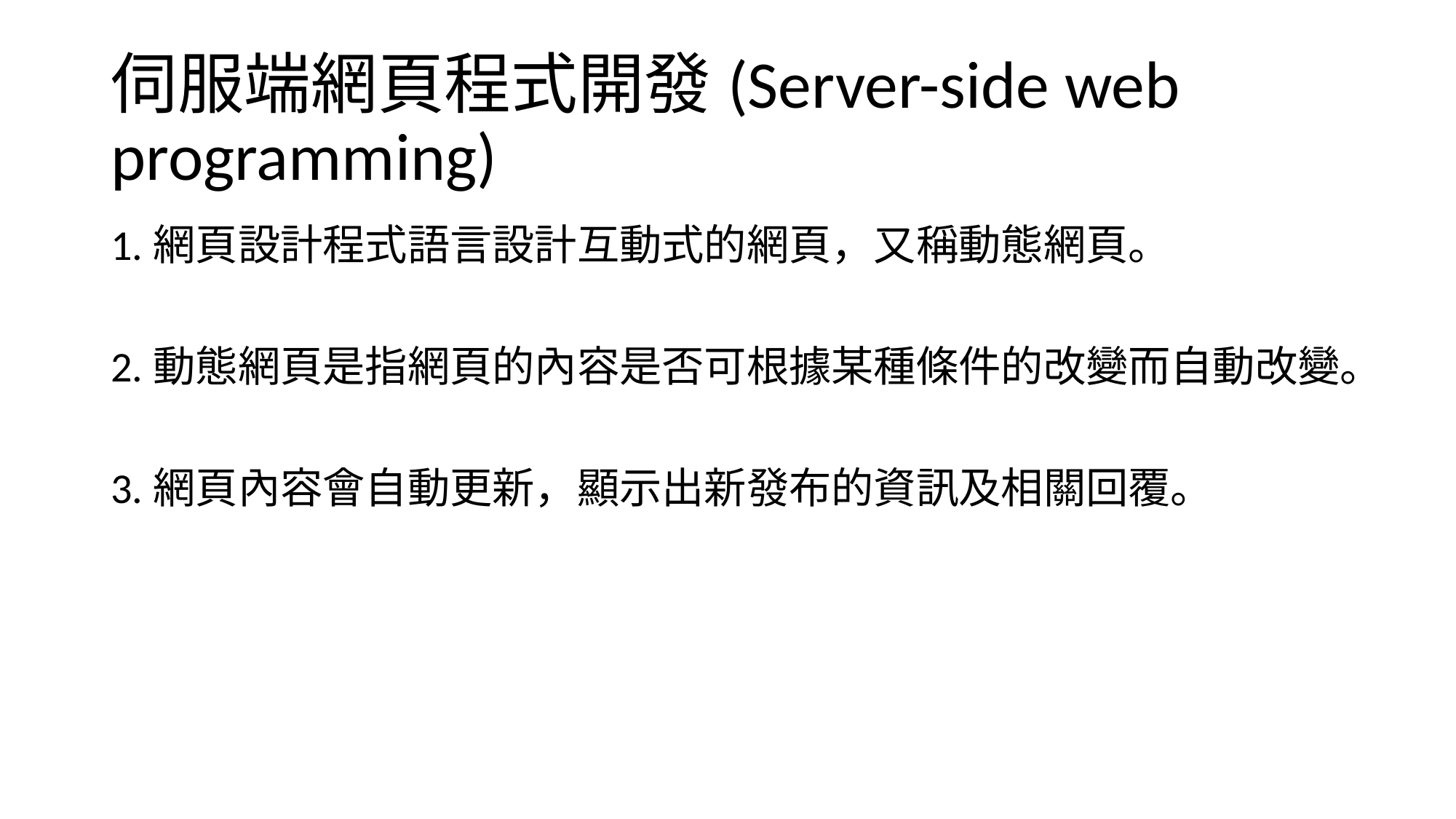

# 伺服端網頁程式開發(Server-side web programming)
1.網頁設計程式語言設計互動式的網頁，又稱動態網頁。

2.動態網頁是指網頁的內容是否可根據某種條件的改變而自動改變。

3.網頁內容會自動更新，顯示出新發布的資訊及相關回覆。